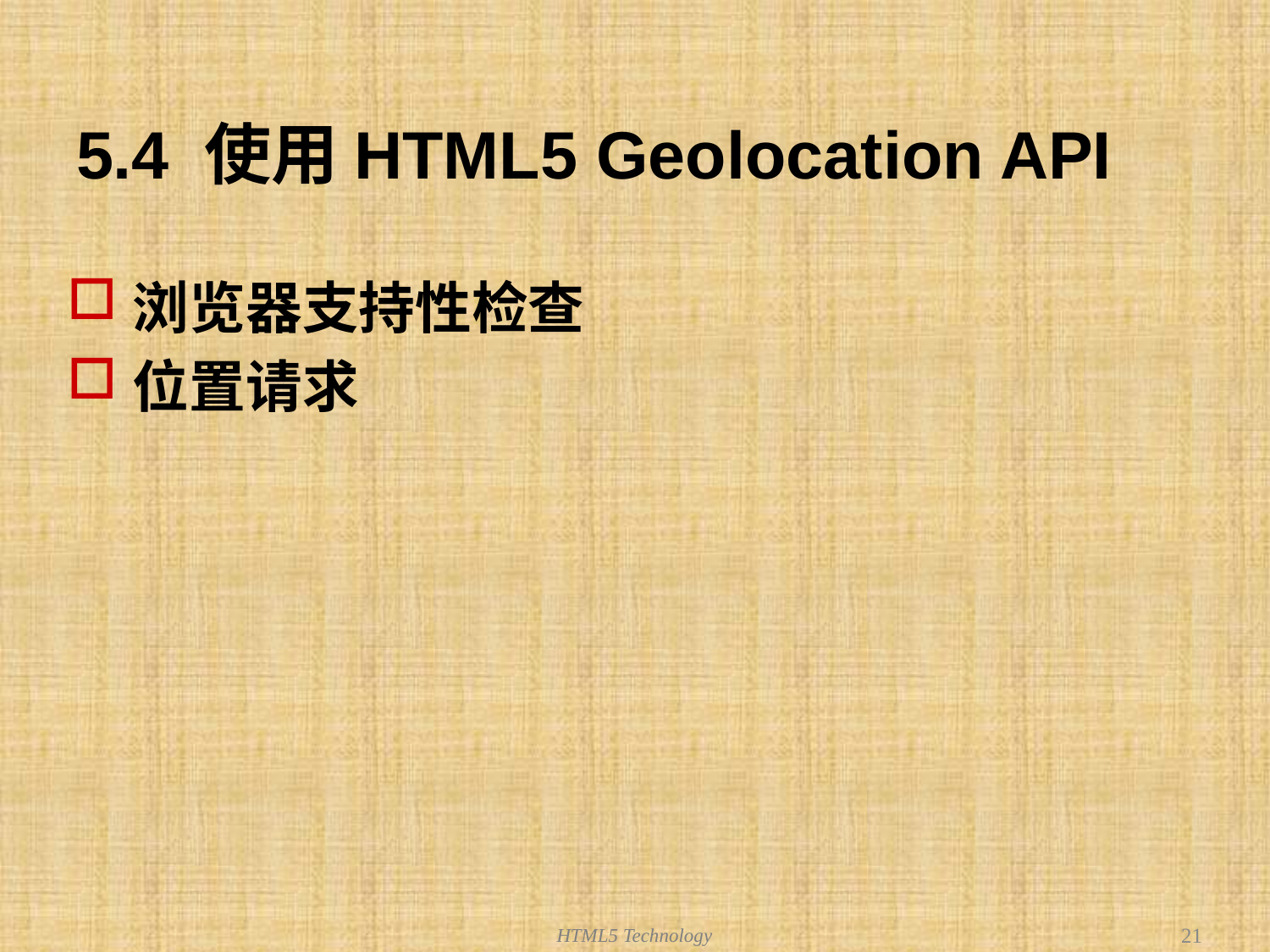

# 5.4 使用HTML5 Geolocation API
浏览器支持性检查
位置请求

21
HTML5 Technology